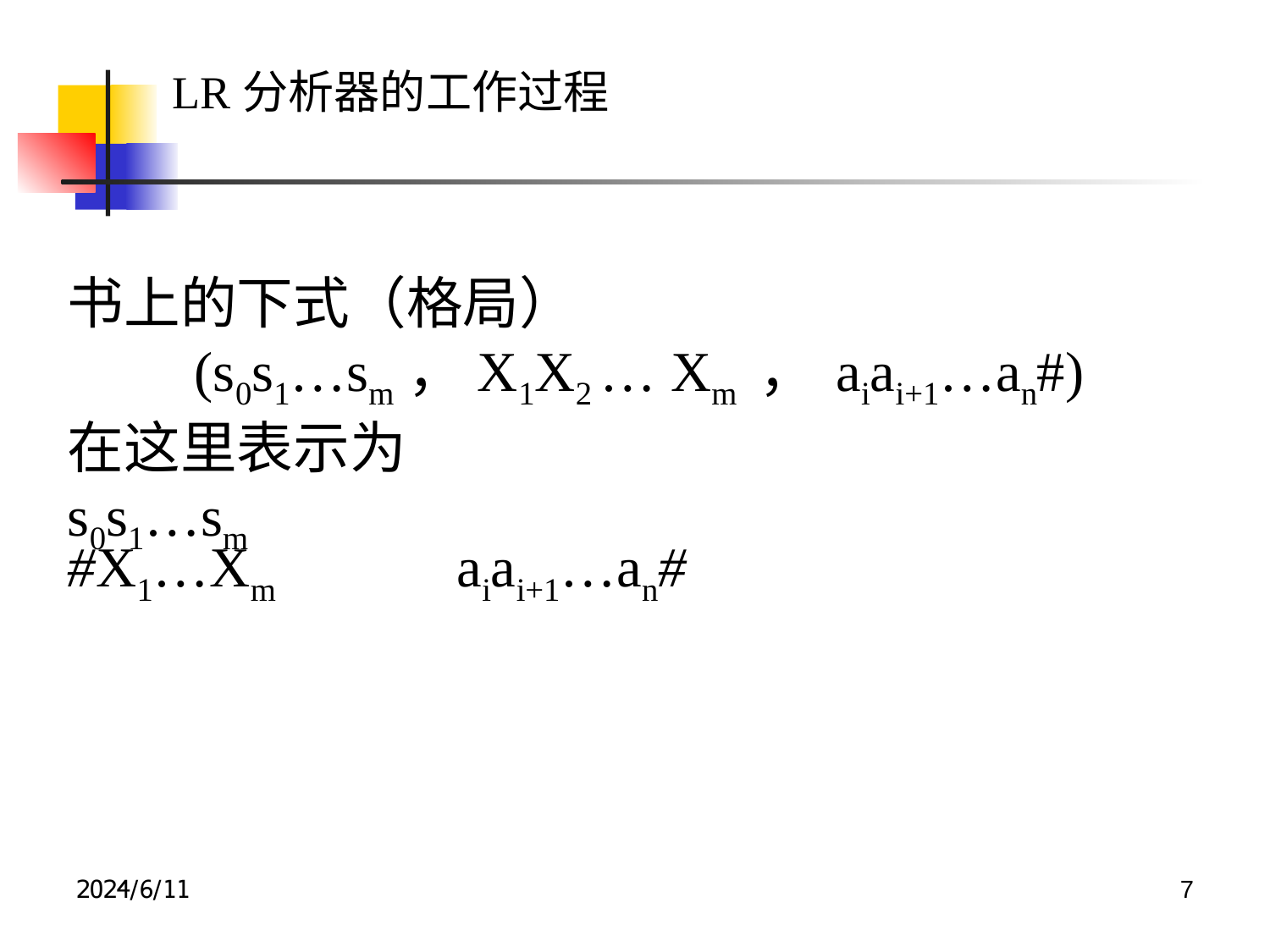

LR分析器的工作过程
书上的下式（格局）
	(s0s1…sm，X1X2 … Xm ， aiai+1…an#)
在这里表示为
s0s1…sm
#X1…Xm		 aiai+1…an#
2024/6/11
7